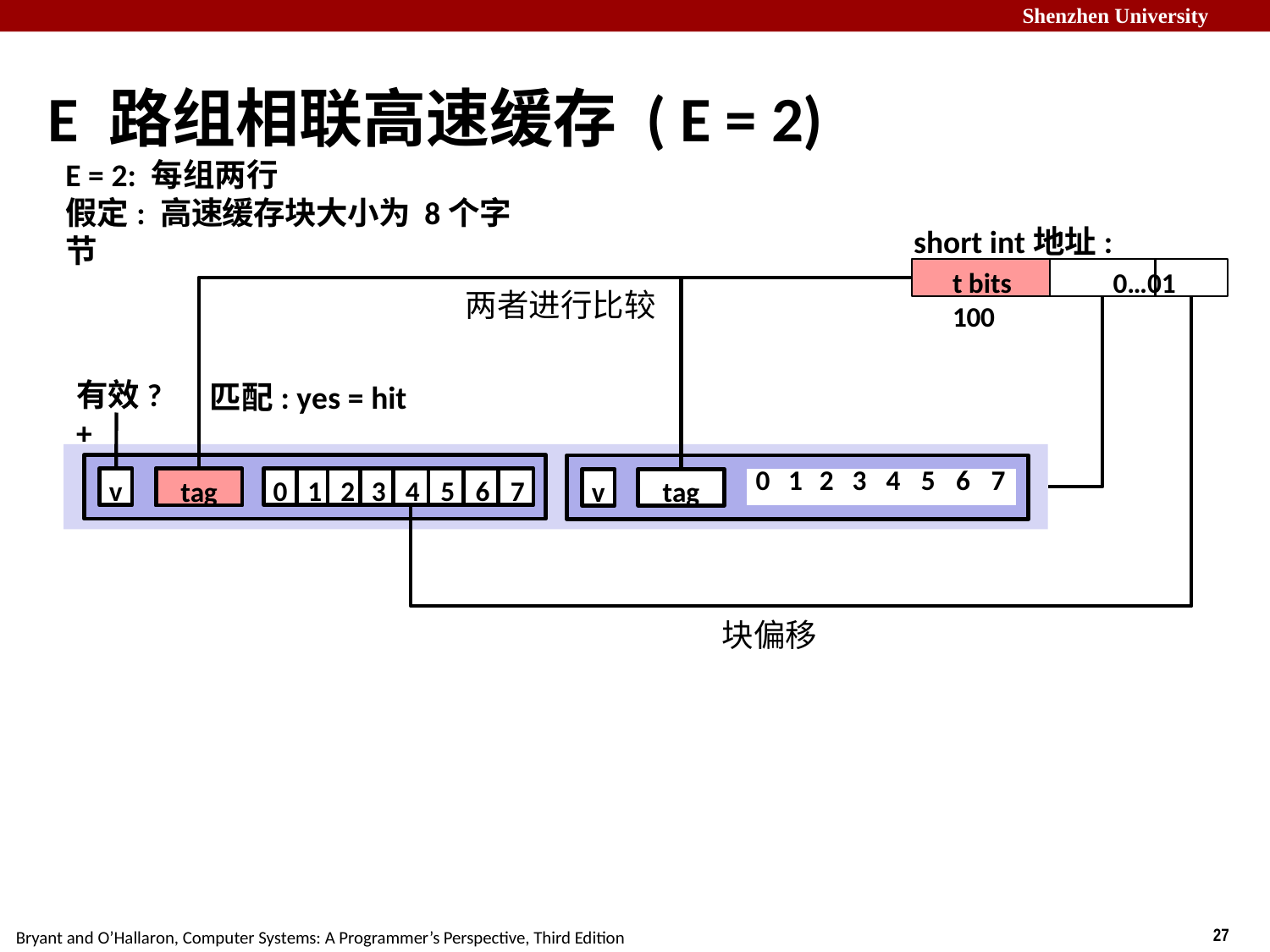

# E 路组相联高速缓存 ( E = 2)
E = 2: 每组两行
假定: 高速缓存块大小为 8个字节
short int地址:
t bits	0…01	100

两者进行比较

有效?  +
匹配: yes = hit

tag

| 0 | 1 | 2 | 3 | 4 | 5 | 6 | 7 |
| --- | --- | --- | --- | --- | --- | --- | --- |
v
0	1   2	3	4	5	6	7
tag
v
tag
块偏移